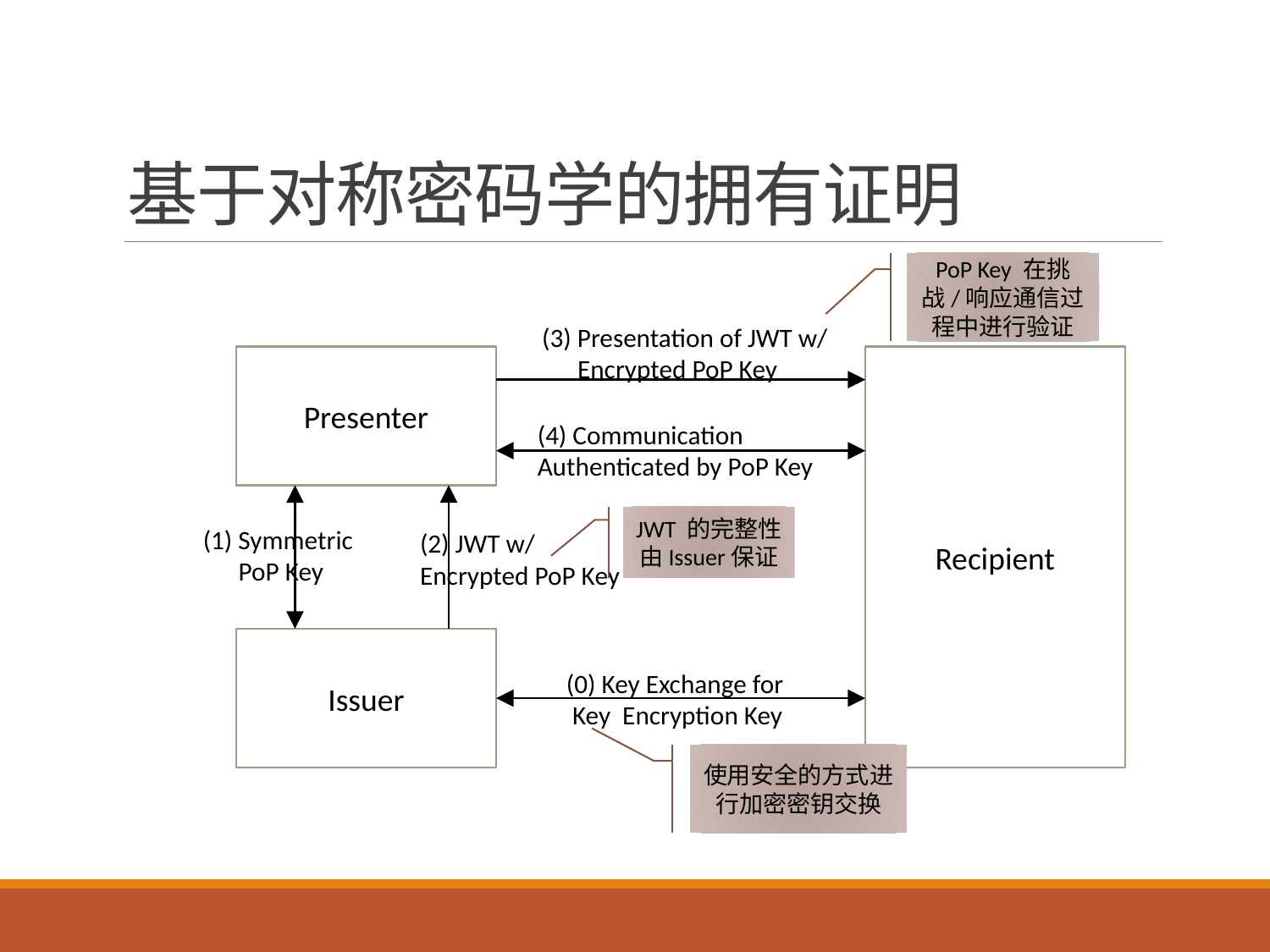

# 基于对称密码学的拥有证明
PoP Key 在挑战/响应通信过程中进行验证
(3) Presentation of JWT w/
      Encrypted PoP Key
Recipient
Presenter
(4) Communication
Authenticated by PoP Key
(1) Symmetric
      PoP Key
(2) JWT w/
Encrypted PoP Key
Issuer
(0) Key Exchange for
 Key  Encryption Key
JWT 的完整性由Issuer保证
使用安全的方式进行加密密钥交换